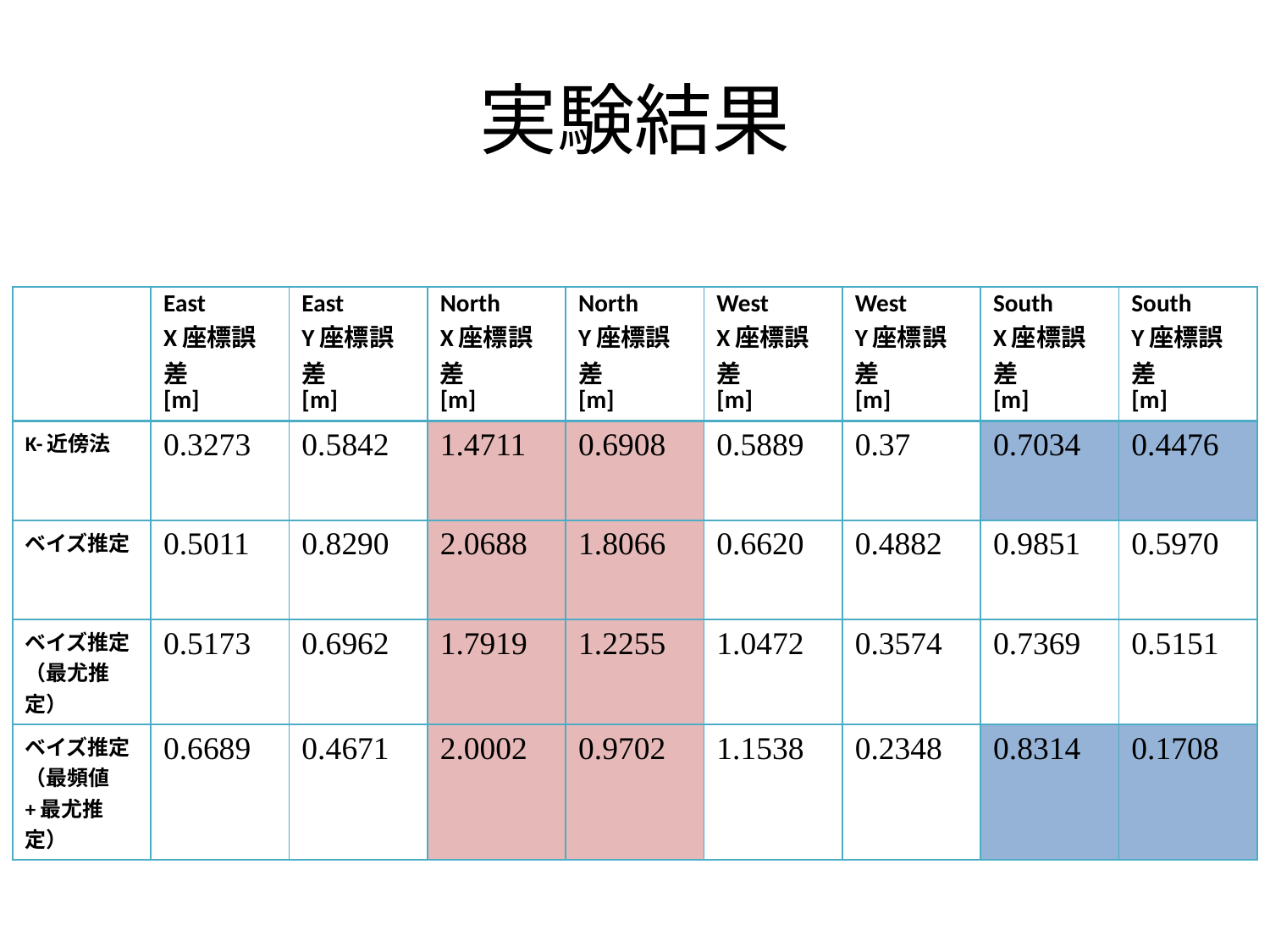

# 実験結果
|  | East X座標誤差 [m] | East Y座標誤差 [m] | North X座標誤差 [m] | North Y座標誤差 [m] | West X座標誤差 [m] | West Y座標誤差 [m] | South X座標誤差 [m] | South Y座標誤差 [m] |
| --- | --- | --- | --- | --- | --- | --- | --- | --- |
| K-近傍法 | 0.3273 | 0.5842 | 1.4711 | 0.6908 | 0.5889 | 0.37 | 0.7034 | 0.4476 |
| ベイズ推定 | 0.5011 | 0.8290 | 2.0688 | 1.8066 | 0.6620 | 0.4882 | 0.9851 | 0.5970 |
| ベイズ推定 （最尤推定） | 0.5173 | 0.6962 | 1.7919 | 1.2255 | 1.0472 | 0.3574 | 0.7369 | 0.5151 |
| ベイズ推定（最頻値+最尤推定） | 0.6689 | 0.4671 | 2.0002 | 0.9702 | 1.1538 | 0.2348 | 0.8314 | 0.1708 |